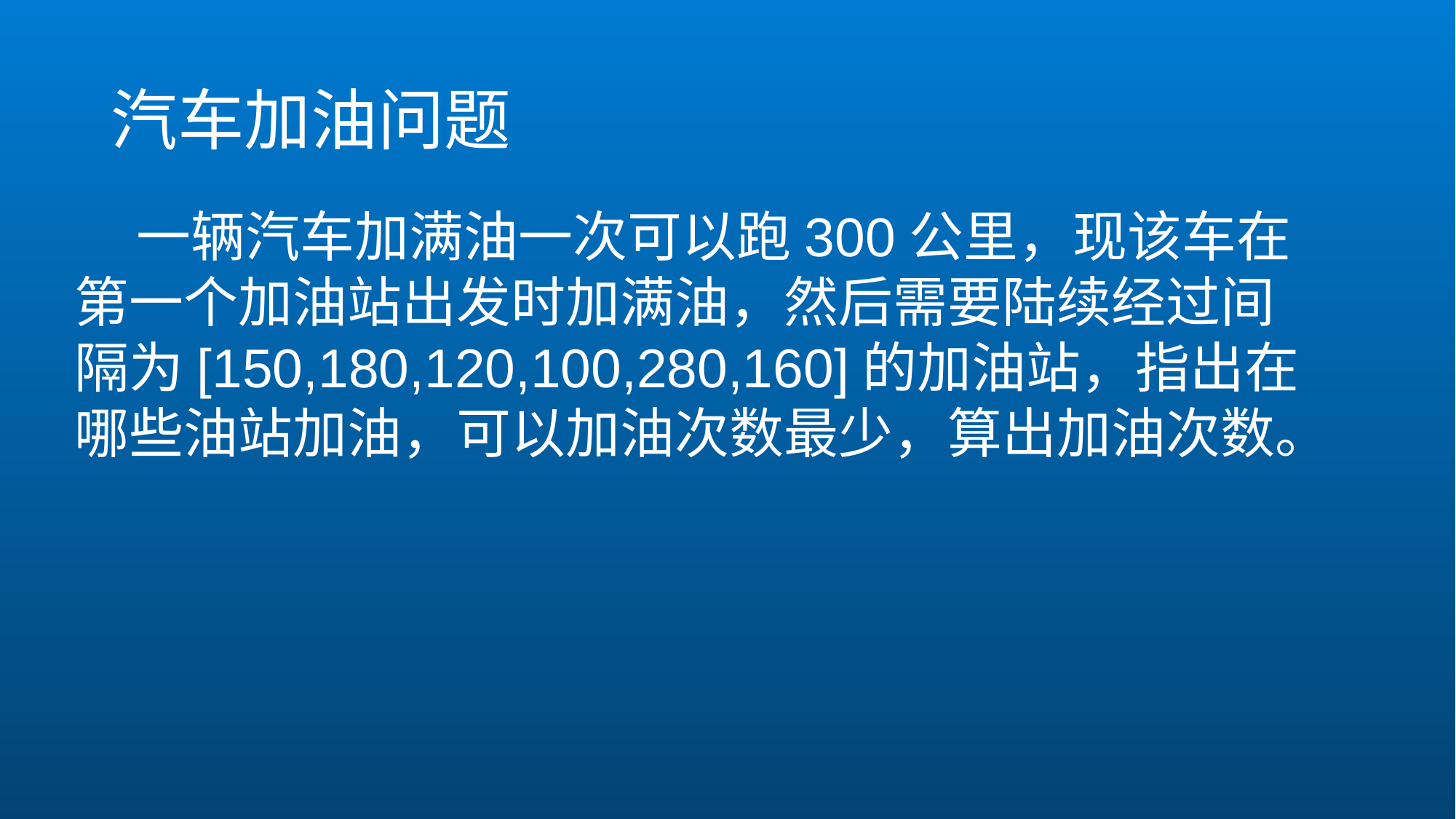

# 汽车加油问题
    一辆汽车加满油一次可以跑300公里，现该车在第一个加油站出发时加满油，然后需要陆续经过间隔为[150,180,120,100,280,160]的加油站，指出在哪些油站加油，可以加油次数最少，算出加油次数。